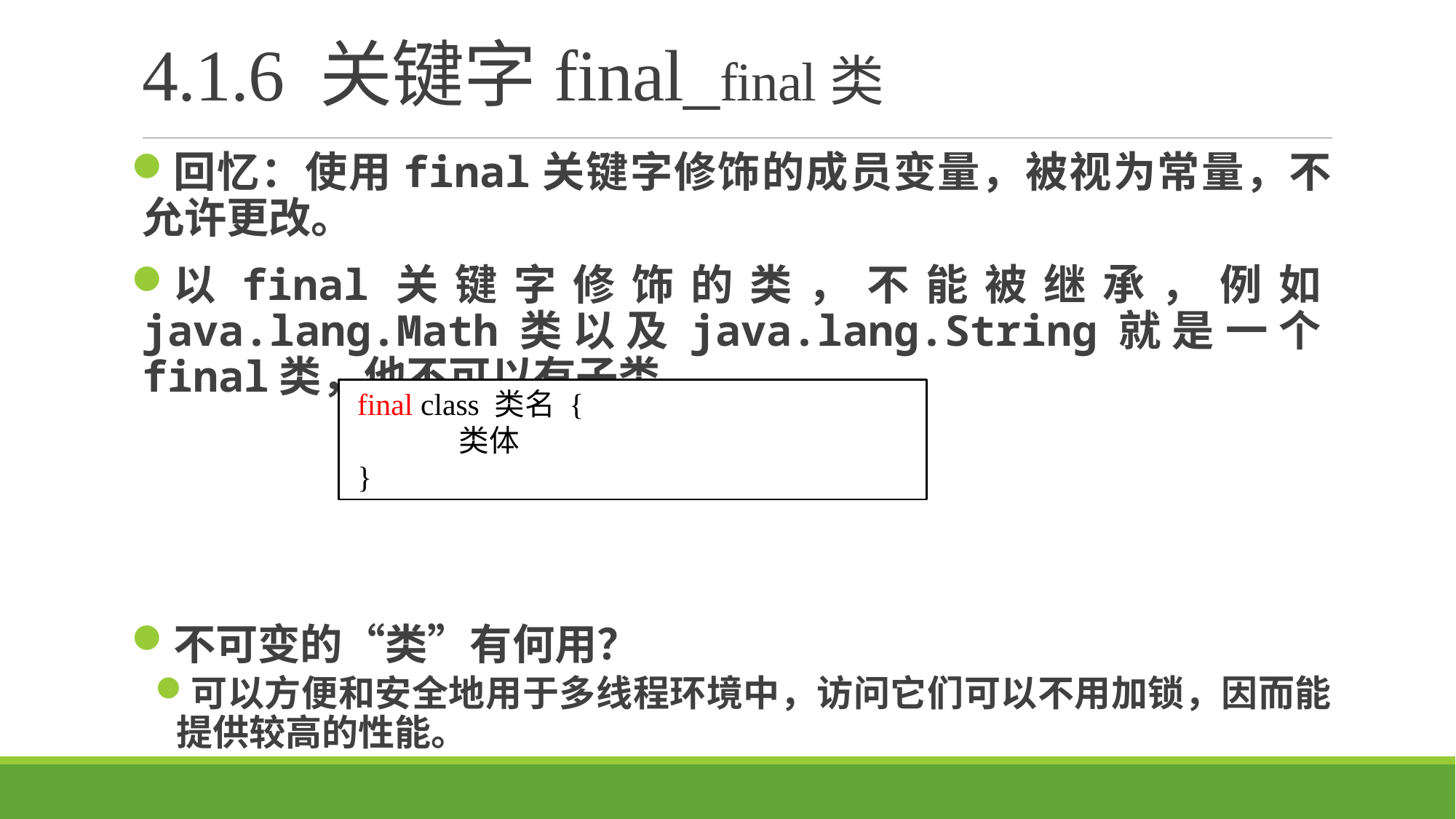

# 4.1.6 关键字final_final类
回忆：使用final关键字修饰的成员变量，被视为常量，不允许更改。
以final关键字修饰的类，不能被继承，例如java.lang.Math类以及java.lang.String就是一个final类，他不可以有子类。

不可变的“类”有何用？
可以方便和安全地用于多线程环境中，访问它们可以不用加锁，因而能提供较高的性能。
 final class 类名 {
	类体
 }